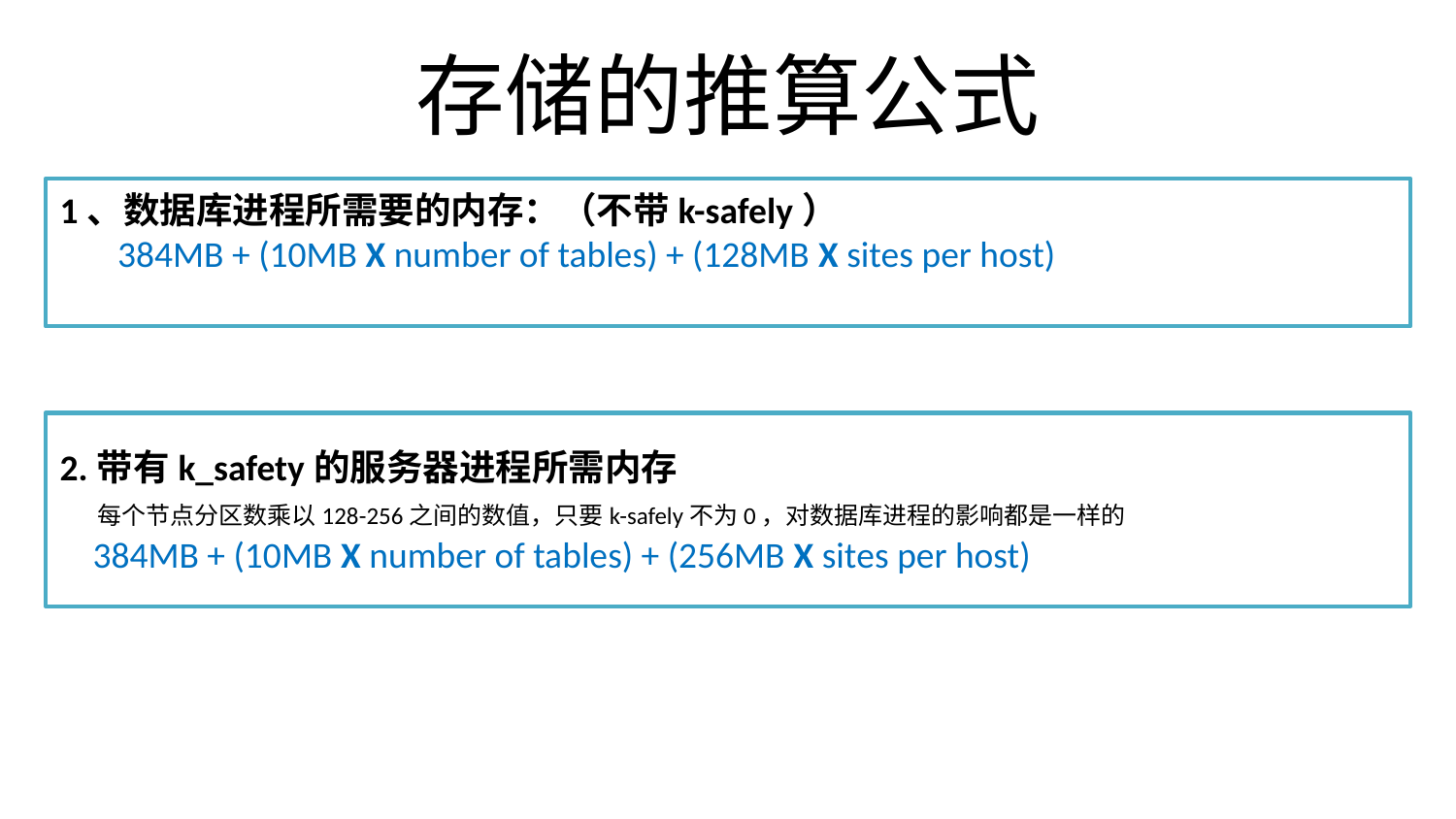

# 存储的推算公式
1、数据库进程所需要的内存：（不带k-safely）
       384MB + (10MB X number of tables) + (128MB X sites per host)

2.带有k_safety的服务器进程所需内存
      每个节点分区数乘以128-256之间的数值，只要k-safely不为0，对数据库进程的影响都是一样的
    384MB + (10MB X number of tables) + (256MB X sites per host)